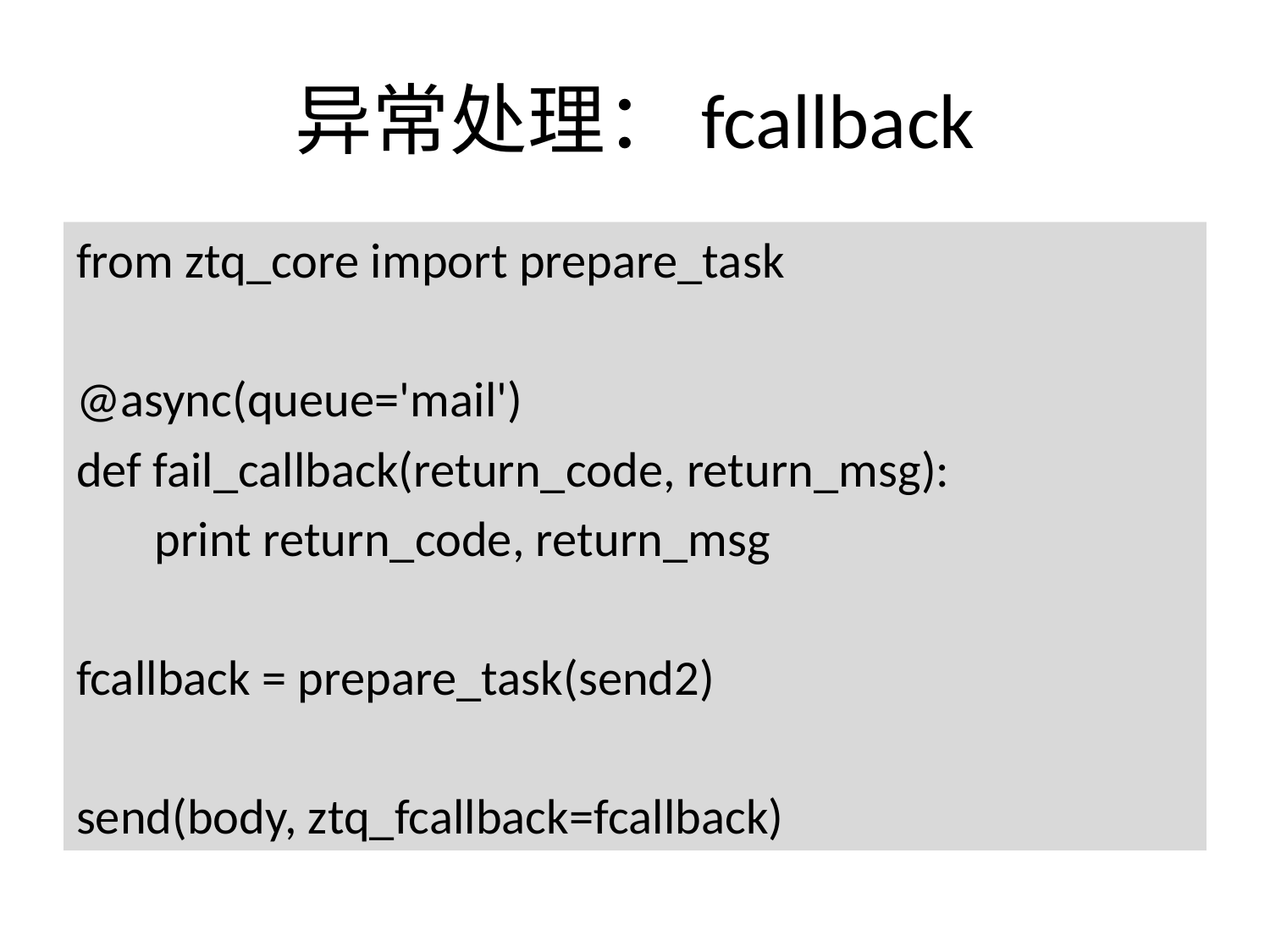

# 异常处理：fcallback
from ztq_core import prepare_task

@async(queue='mail')
def fail_callback(return_code, return_msg):
       print return_code, return_msg

fcallback = prepare_task(send2)

send(body, ztq_fcallback=fcallback)